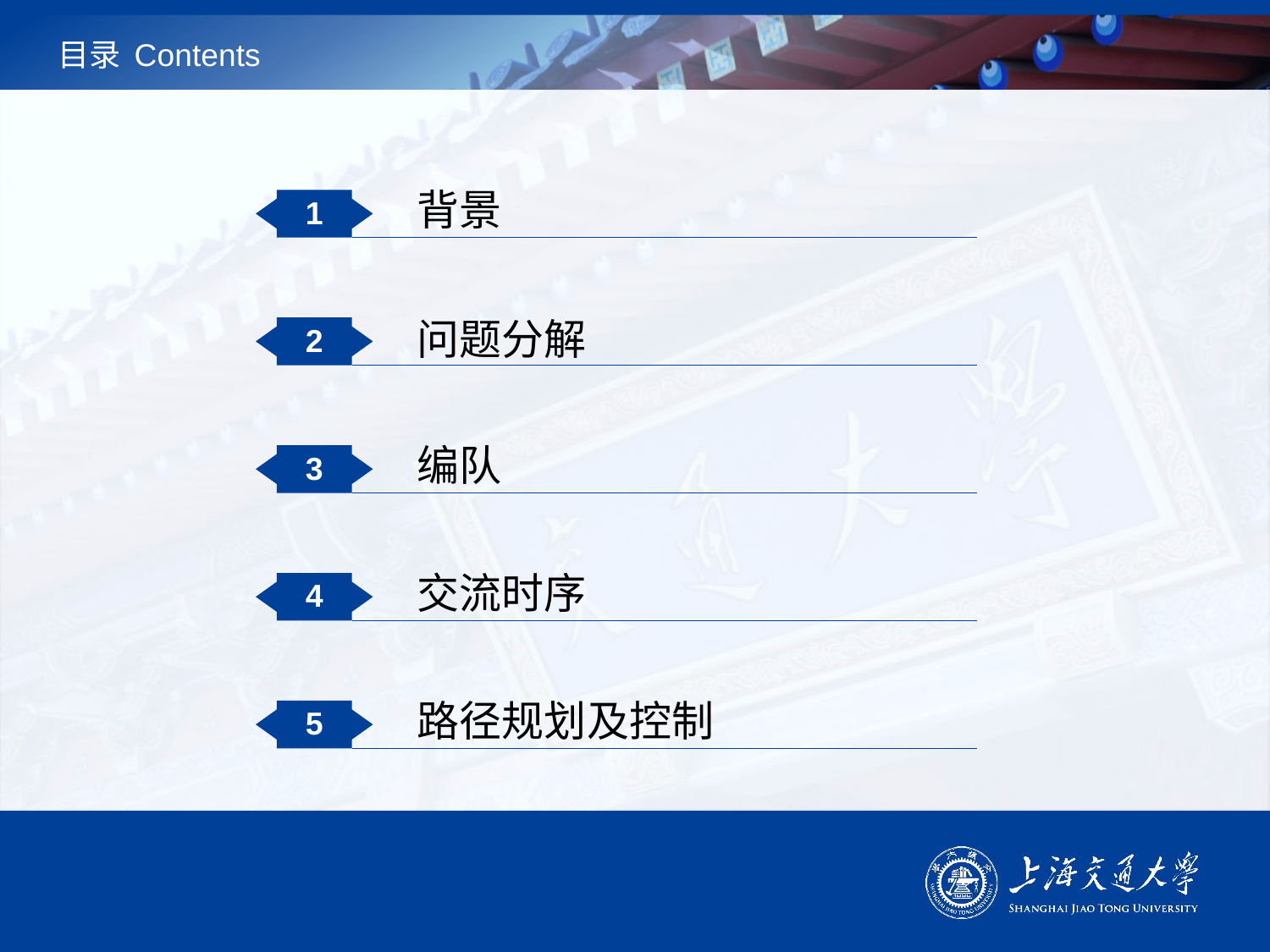

# 目录 Contents
背景
1

问题分解
2

编队
3

交流时序
4

路径规划及控制
5